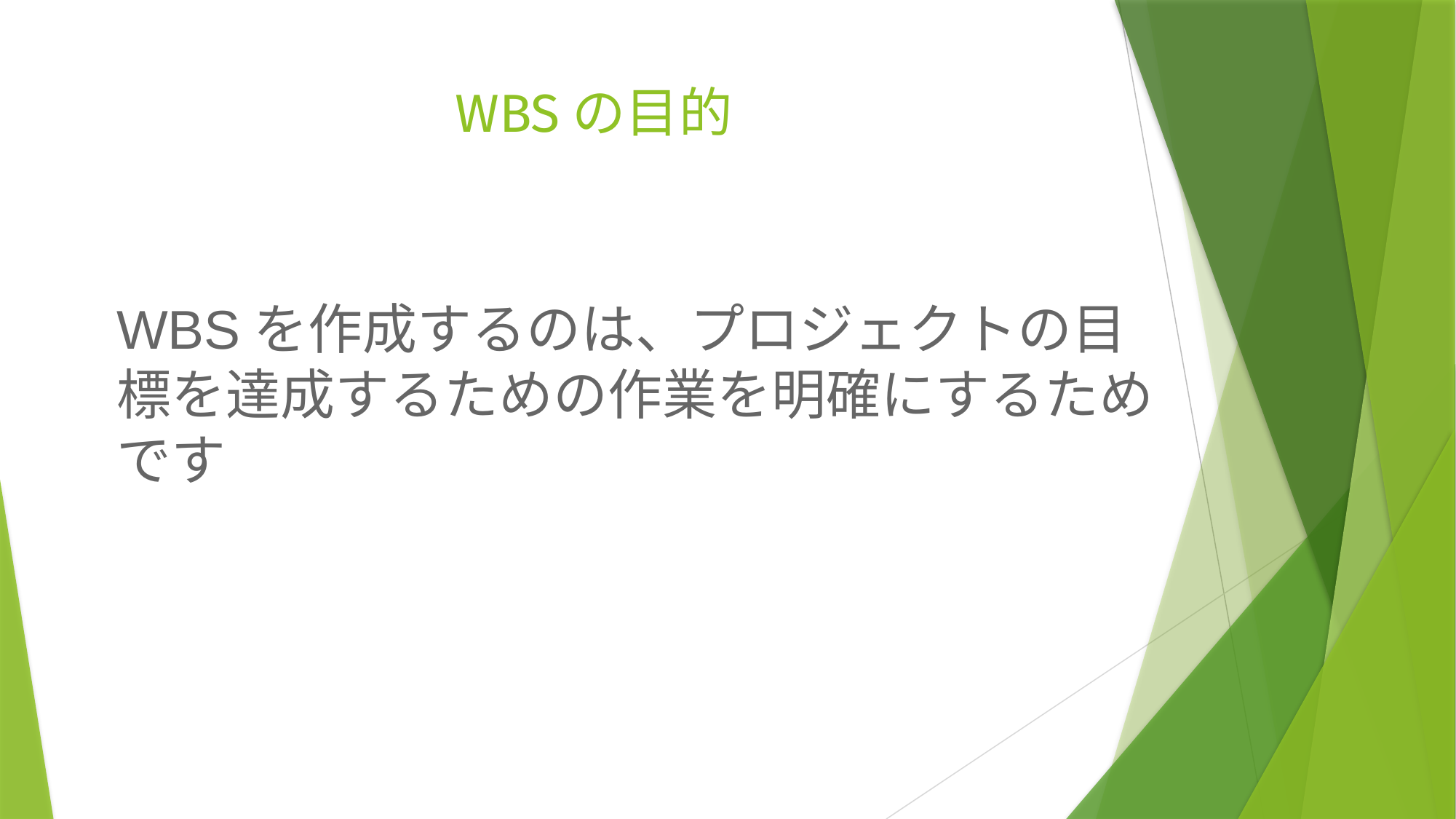

# WBSの目的
WBSを作成するのは、プロジェクトの目標を達成するための作業を明確にするためです